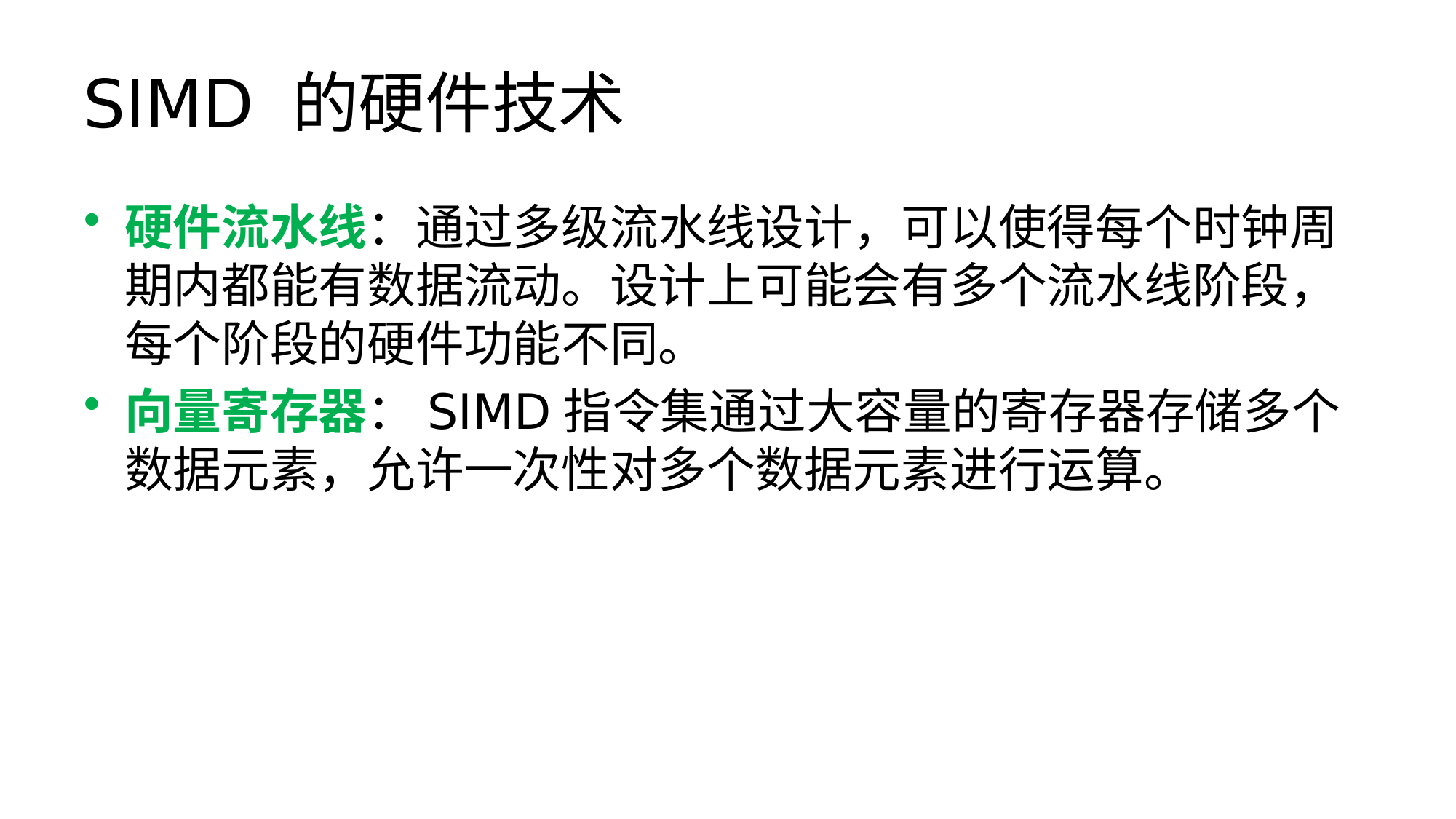

# SIMD 的硬件技术
硬件流水线：通过多级流水线设计，可以使得每个时钟周期内都能有数据流动。设计上可能会有多个流水线阶段，每个阶段的硬件功能不同。
向量寄存器：SIMD指令集通过大容量的寄存器存储多个数据元素，允许一次性对多个数据元素进行运算。
15